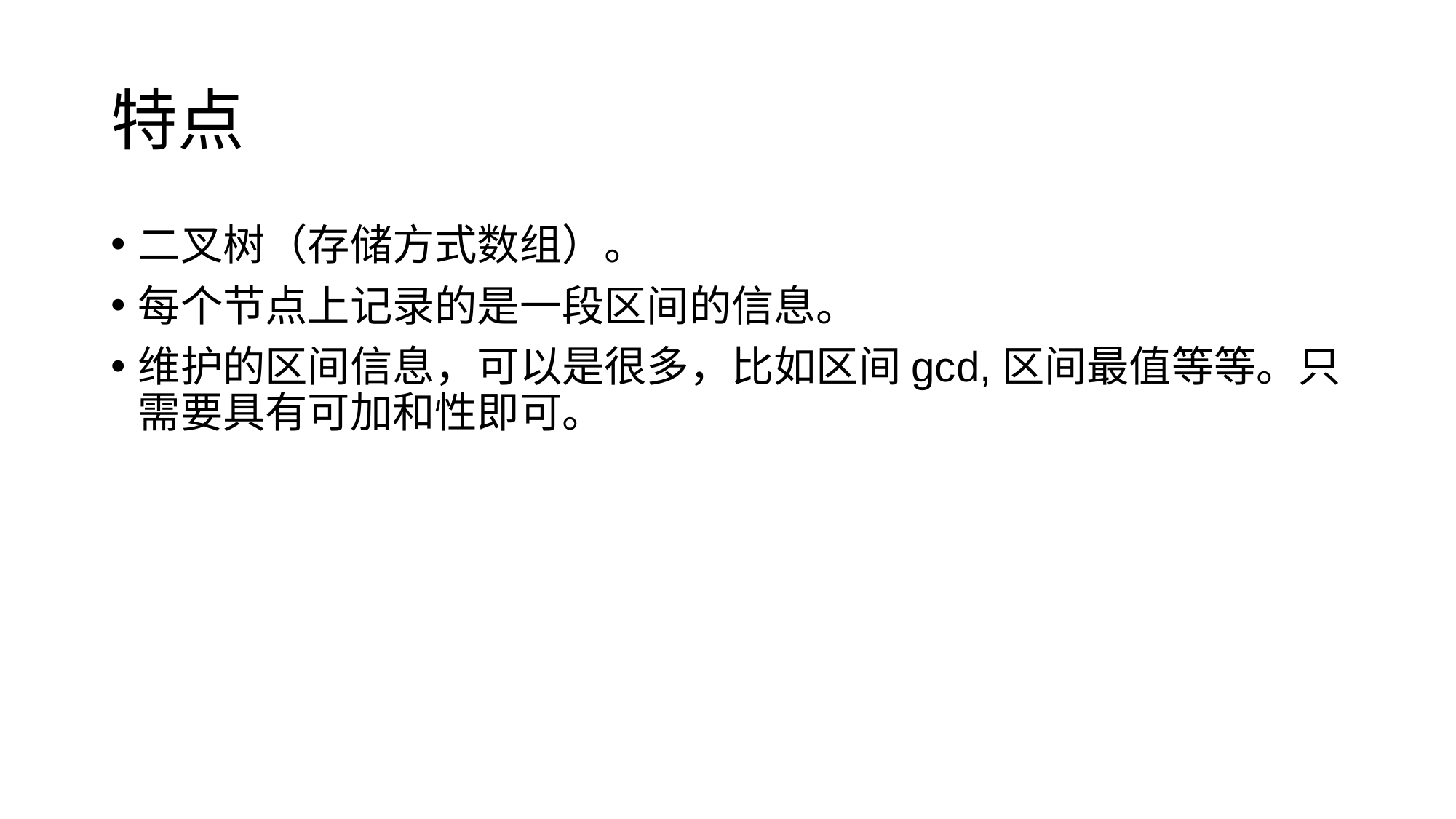

# 特点
二叉树（存储方式数组）。
每个节点上记录的是一段区间的信息。
维护的区间信息，可以是很多，比如区间gcd,区间最值等等。只需要具有可加和性即可。